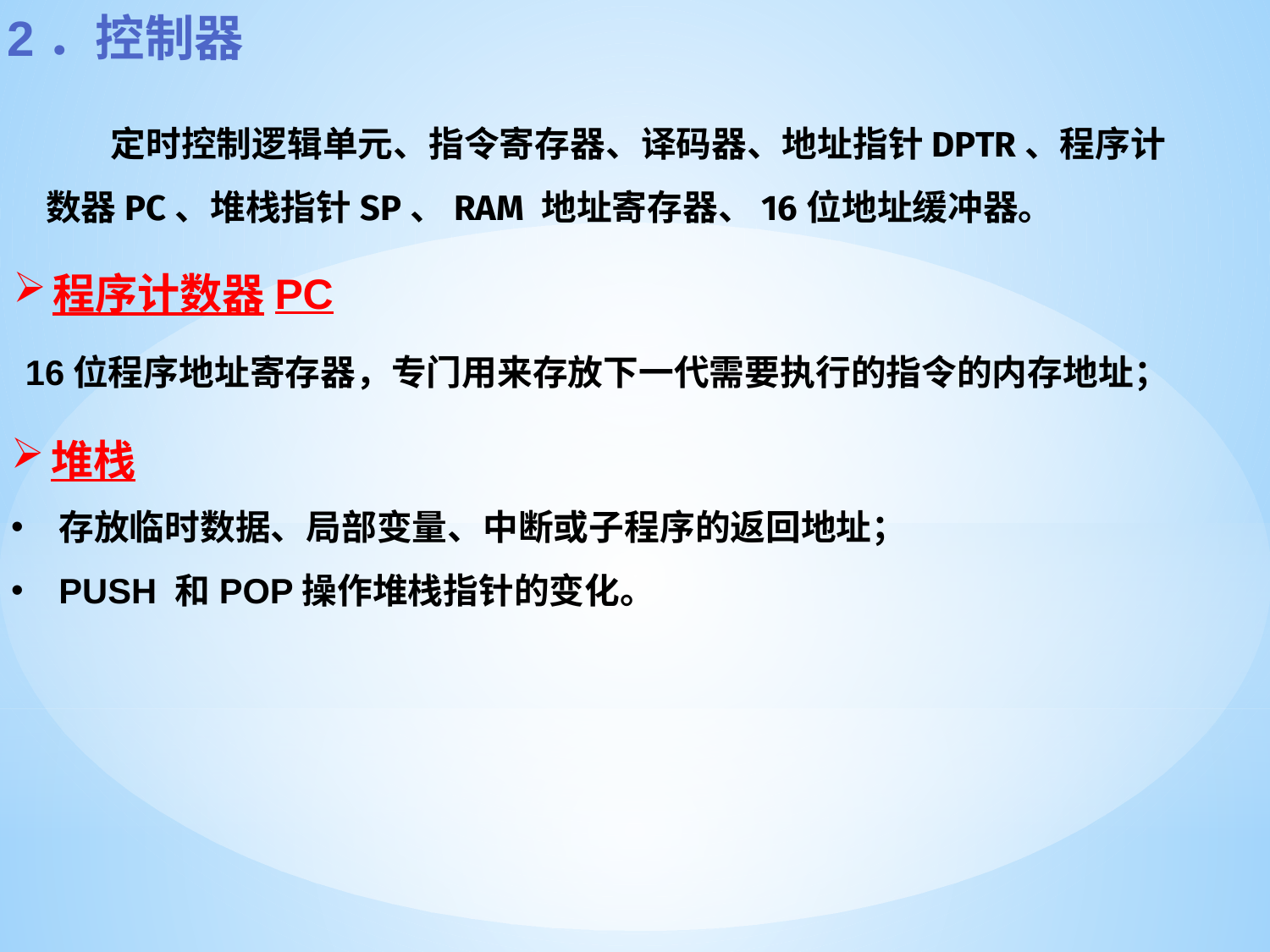

2．控制器
       定时控制逻辑单元、指令寄存器、译码器、地址指针DPTR、程序计数器PC、堆栈指针SP、RAM 地址寄存器、16位地址缓冲器。
程序计数器PC
 16位程序地址寄存器，专门用来存放下一代需要执行的指令的内存地址；
堆栈
存放临时数据、局部变量、中断或子程序的返回地址；
PUSH 和POP操作堆栈指针的变化。